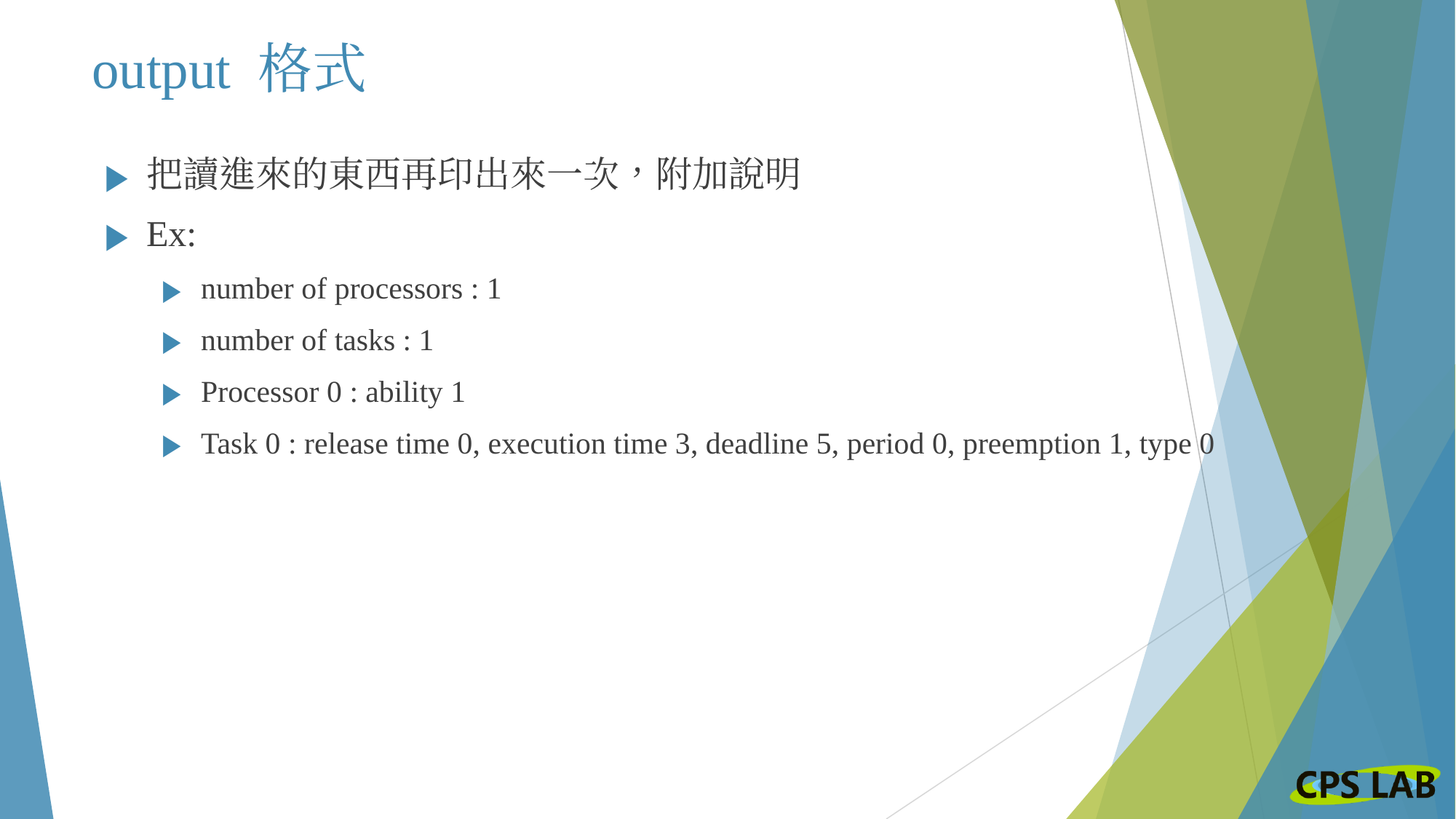

# output 格式
把讀進來的東西再印出來一次，附加說明
Ex:
number of processors : 1
number of tasks : 1
Processor 0 : ability 1
Task 0 : release time 0, execution time 3, deadline 5, period 0, preemption 1, type 0